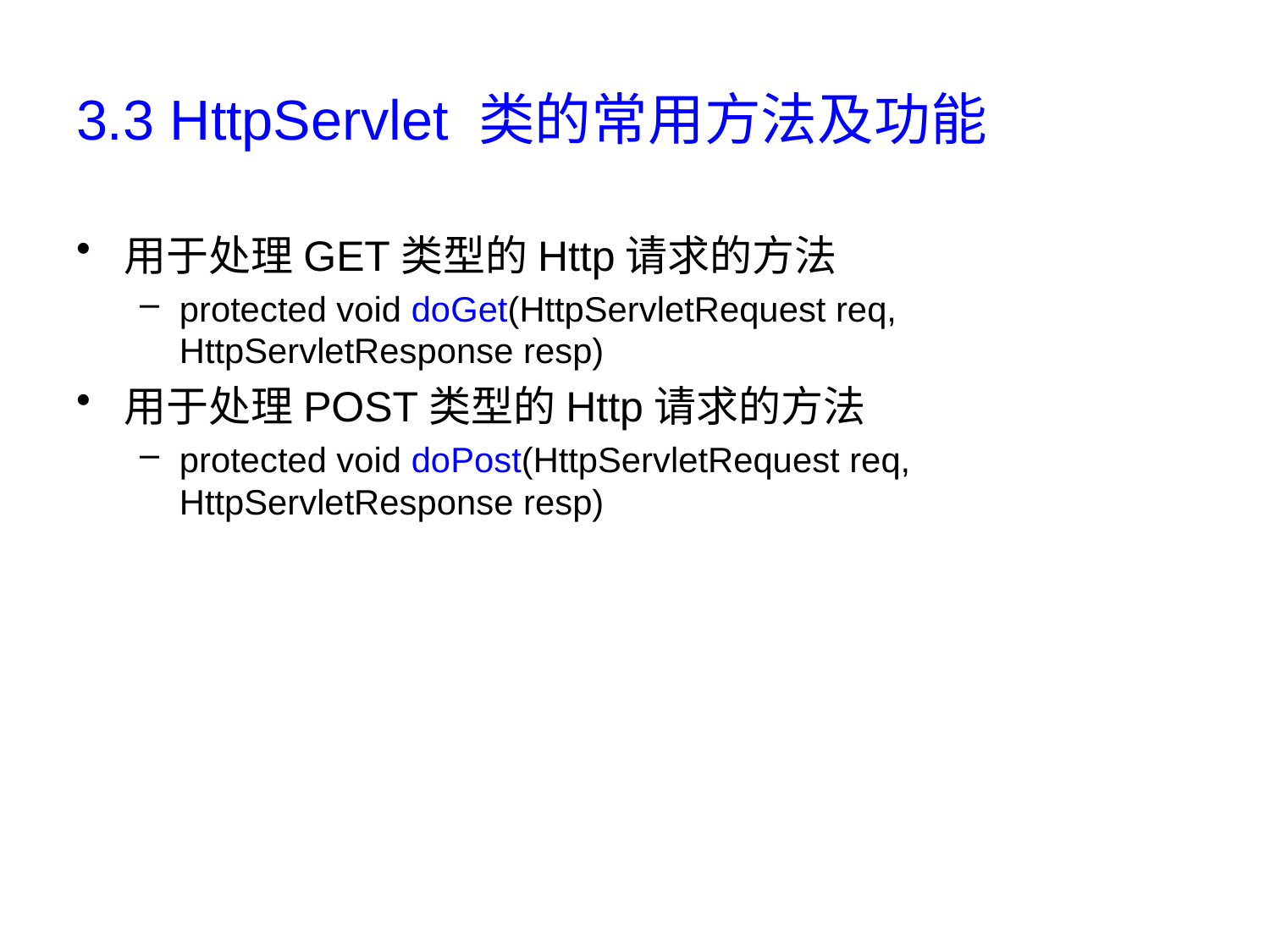

# 3.3 HttpServlet 类的常用方法及功能
用于处理GET类型的Http请求的方法
protected void doGet(HttpServletRequest req, HttpServletResponse resp)
用于处理POST类型的Http请求的方法
protected void doPost(HttpServletRequest req, HttpServletResponse resp)